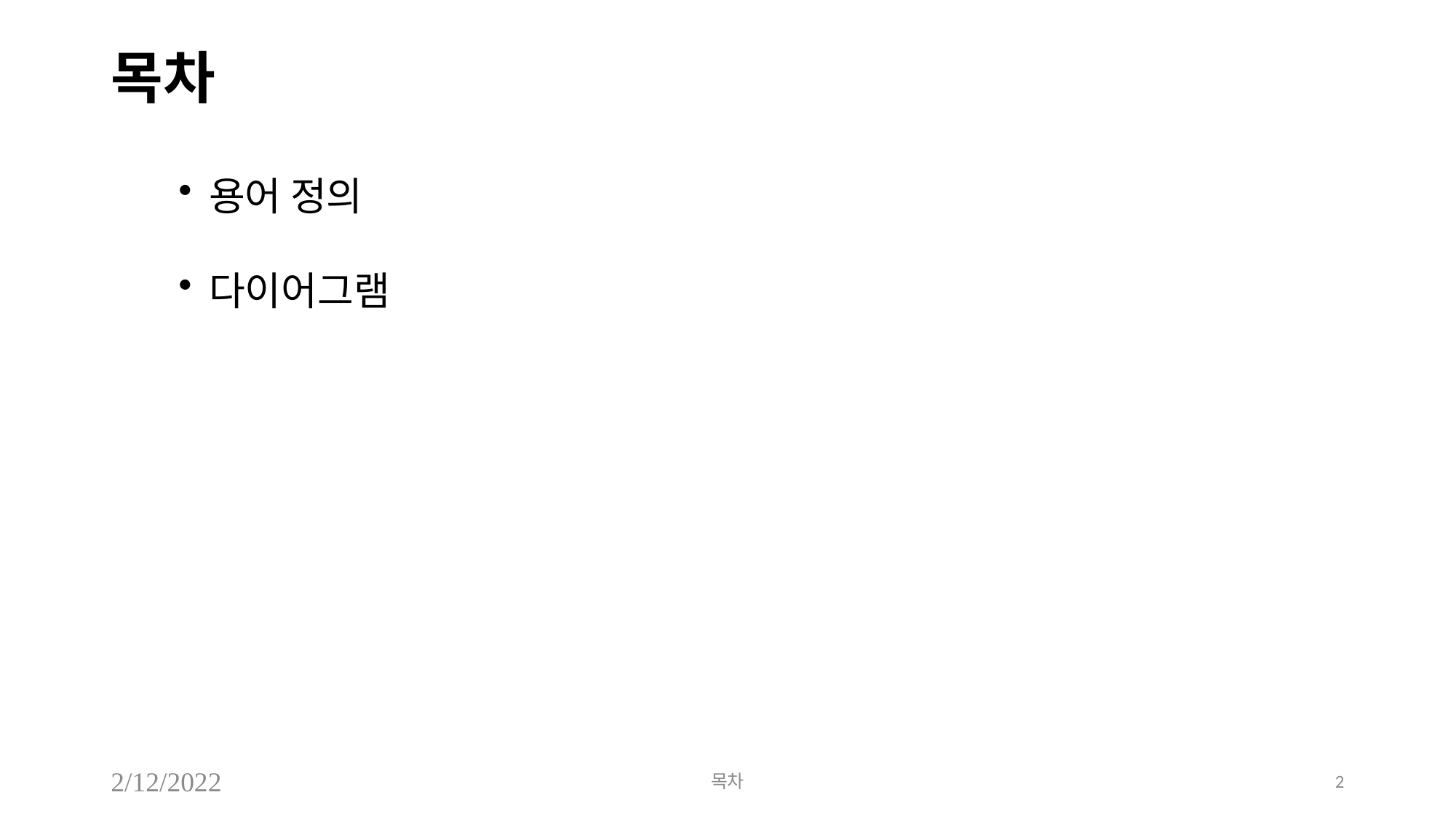

# 목차

용어 정의

다이어그램

2/12/2022
목차
2